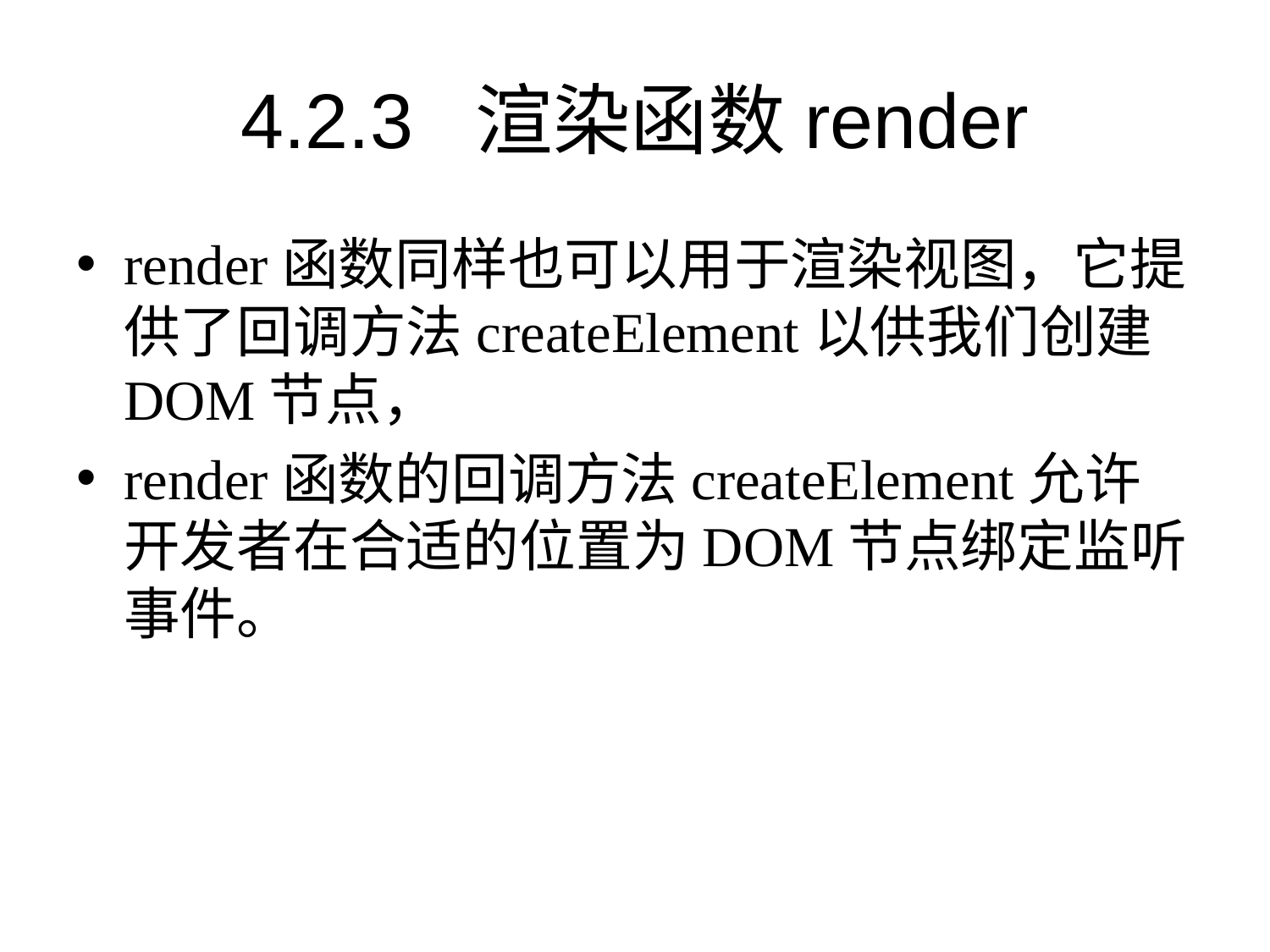

# 4.2.3  渲染函数render
render函数同样也可以用于渲染视图，它提供了回调方法createElement以供我们创建DOM节点，
render函数的回调方法createElement允许开发者在合适的位置为DOM节点绑定监听事件。